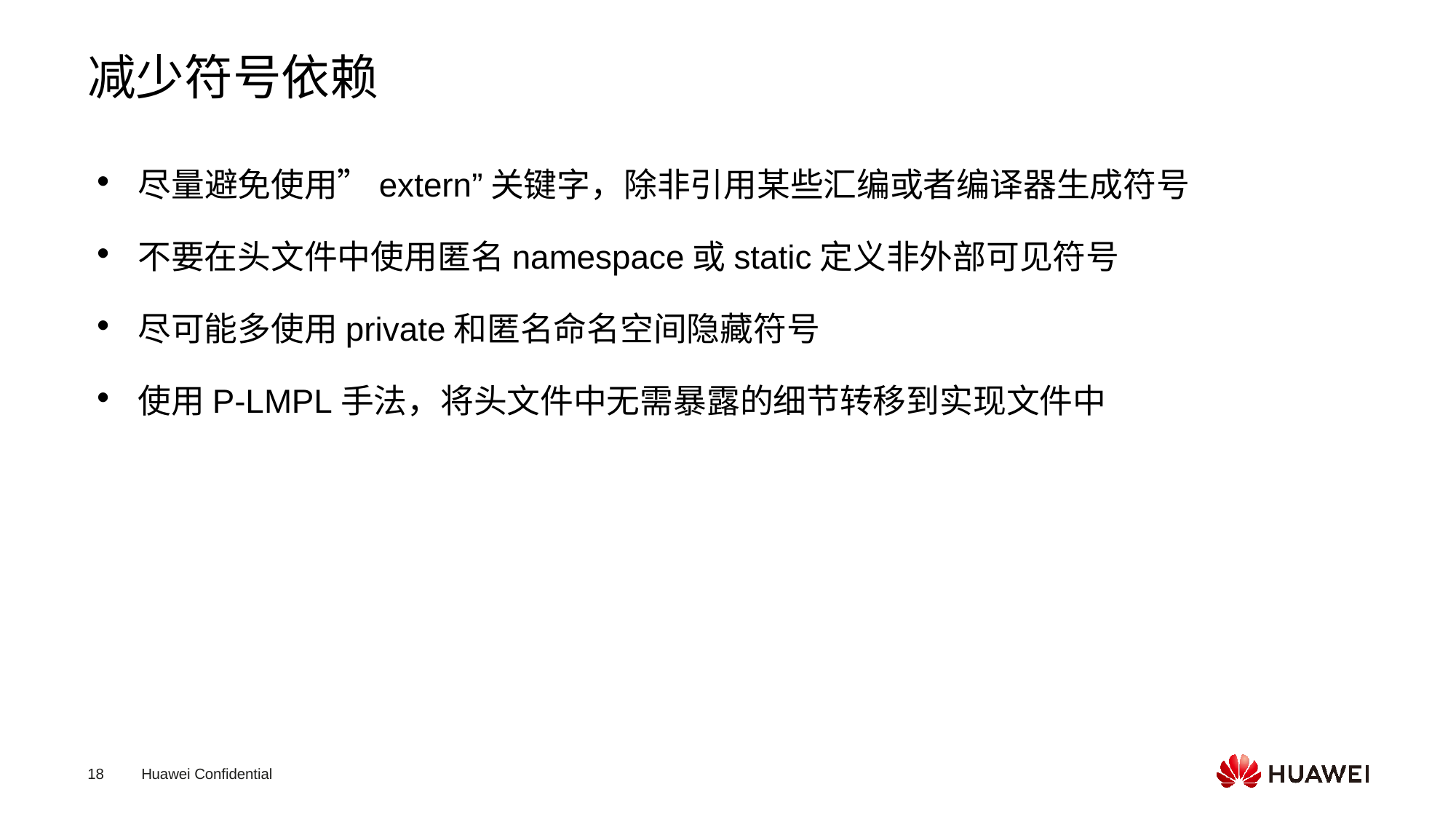

# 减少符号依赖
尽量避免使用”extern”关键字，除非引用某些汇编或者编译器生成符号
不要在头文件中使用匿名namespace或static定义非外部可见符号
尽可能多使用private和匿名命名空间隐藏符号
使用P-LMPL手法，将头文件中无需暴露的细节转移到实现文件中